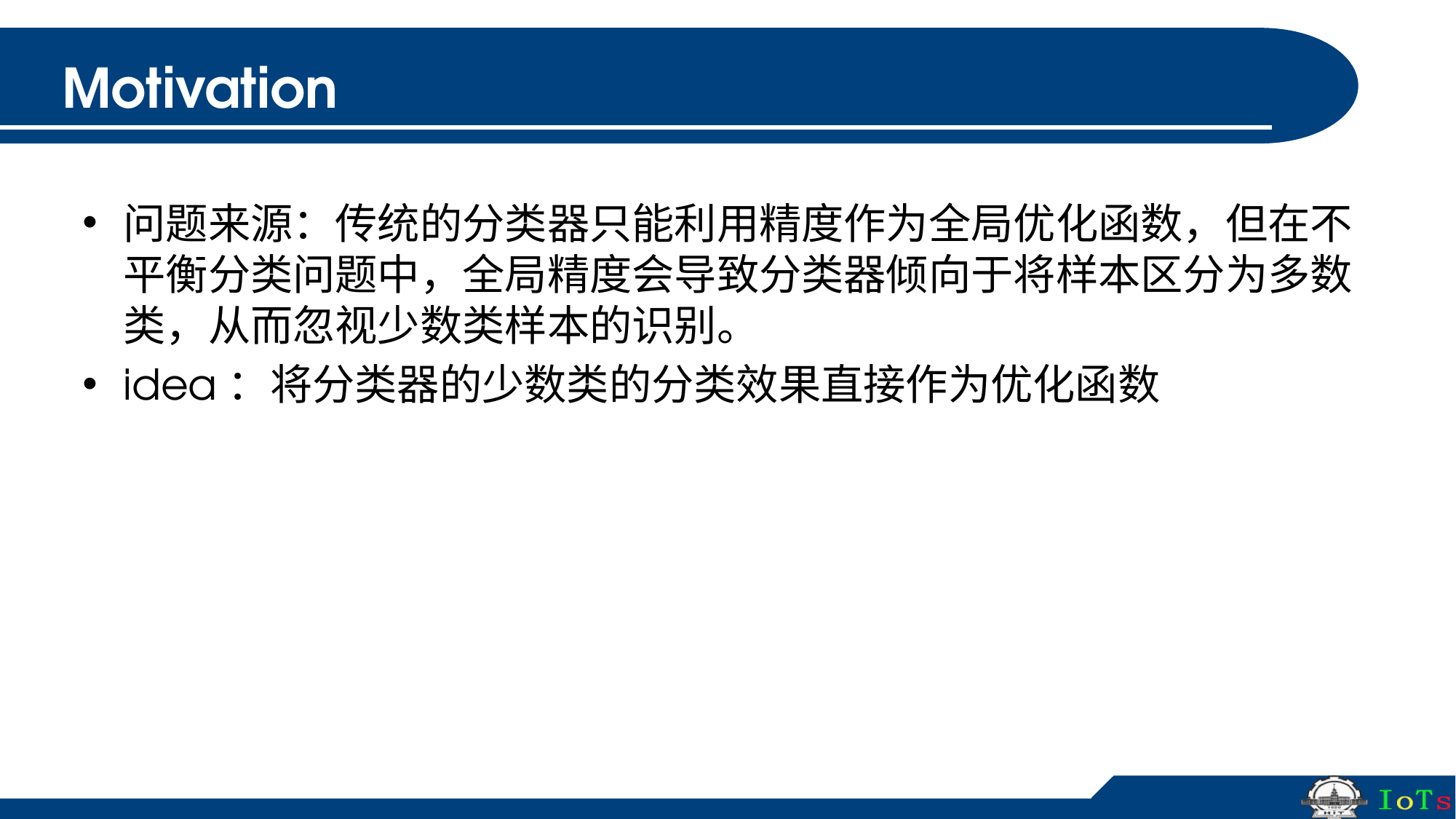

# Motivation
问题来源：传统的分类器只能利用精度作为全局优化函数，但在不平衡分类问题中，全局精度会导致分类器倾向于将样本区分为多数类，从而忽视少数类样本的识别。
idea：将分类器的少数类的分类效果直接作为优化函数